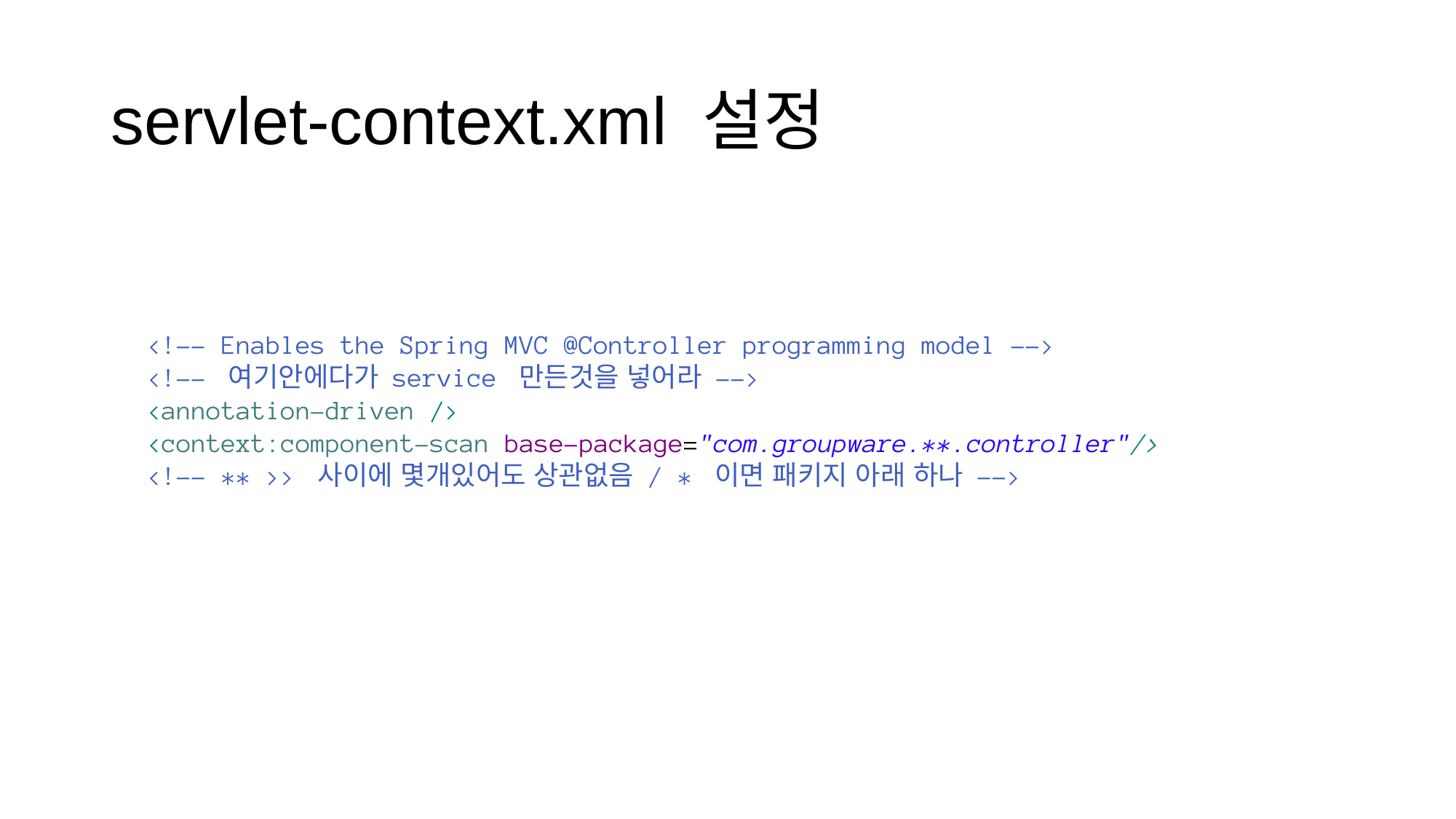

# servlet-context.xml 설정
<!-- Enables the Spring MVC @Controller programming model -->
<!-- 여기안에다가 service 만든것을 넣어라 -->
<annotation-driven />
<context:component-scan base-package="com.groupware.**.controller"/>
<!-- ** >> 사이에 몇개있어도 상관없음 / * 이면 패키지 아래 하나 -->